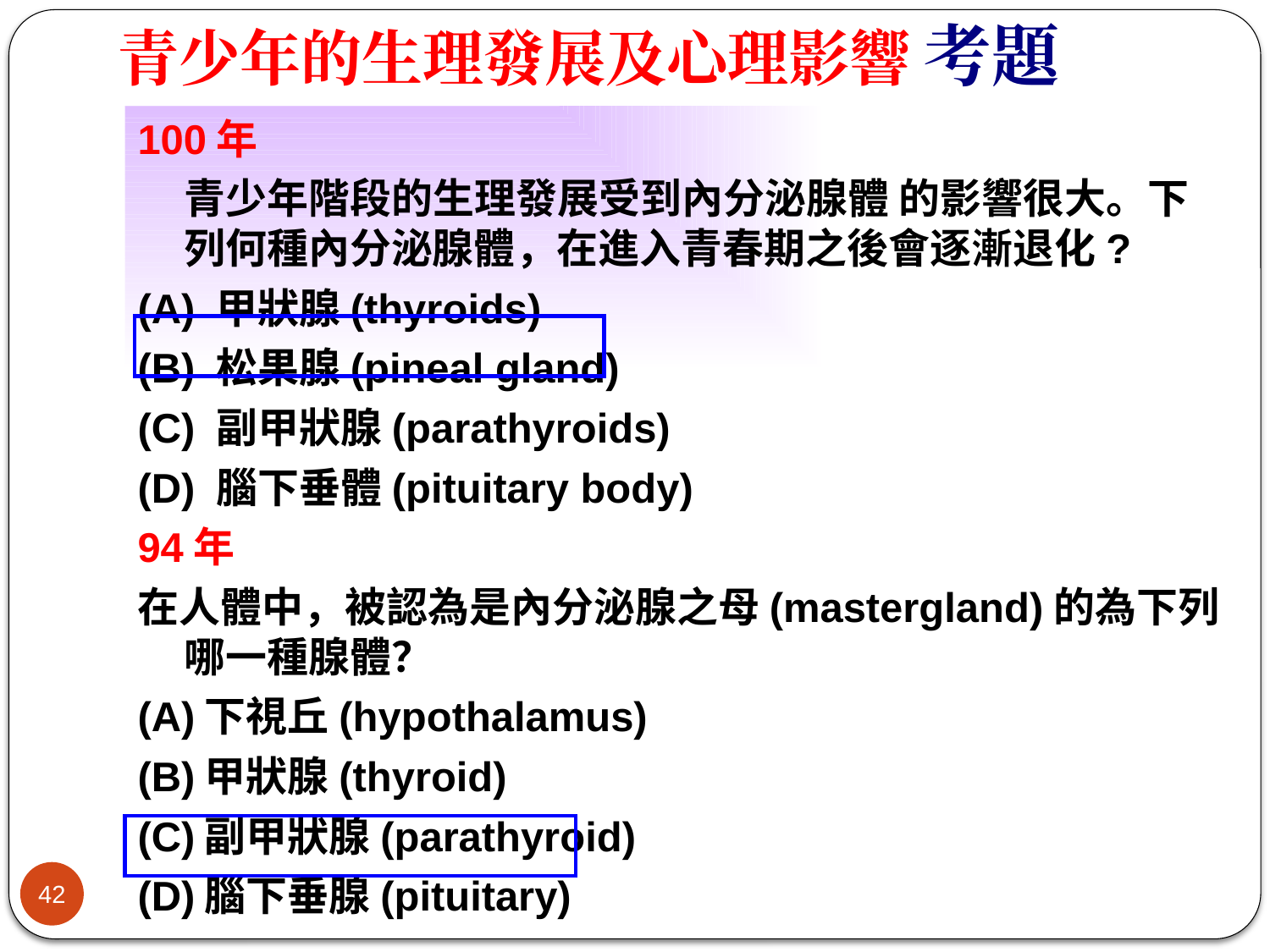

# 青少年的生理發展及心理影響 考題
100年
    青少年階段的生理發展受到內分泌腺體 的影響很大。下列何種內分泌腺體，在進入青春期之後會逐漸退化?
(A) 甲狀腺(thyroids)
(B) 松果腺(pineal gland)
(C) 副甲狀腺(parathyroids)
(D) 腦下垂體(pituitary body)
94年
在人體中，被認為是內分泌腺之母(mastergland)的為下列哪一種腺體？
(A)下視丘(hypothalamus)
(B)甲狀腺(thyroid)
(C)副甲狀腺(parathyroid)
(D)腦下垂腺(pituitary)

42